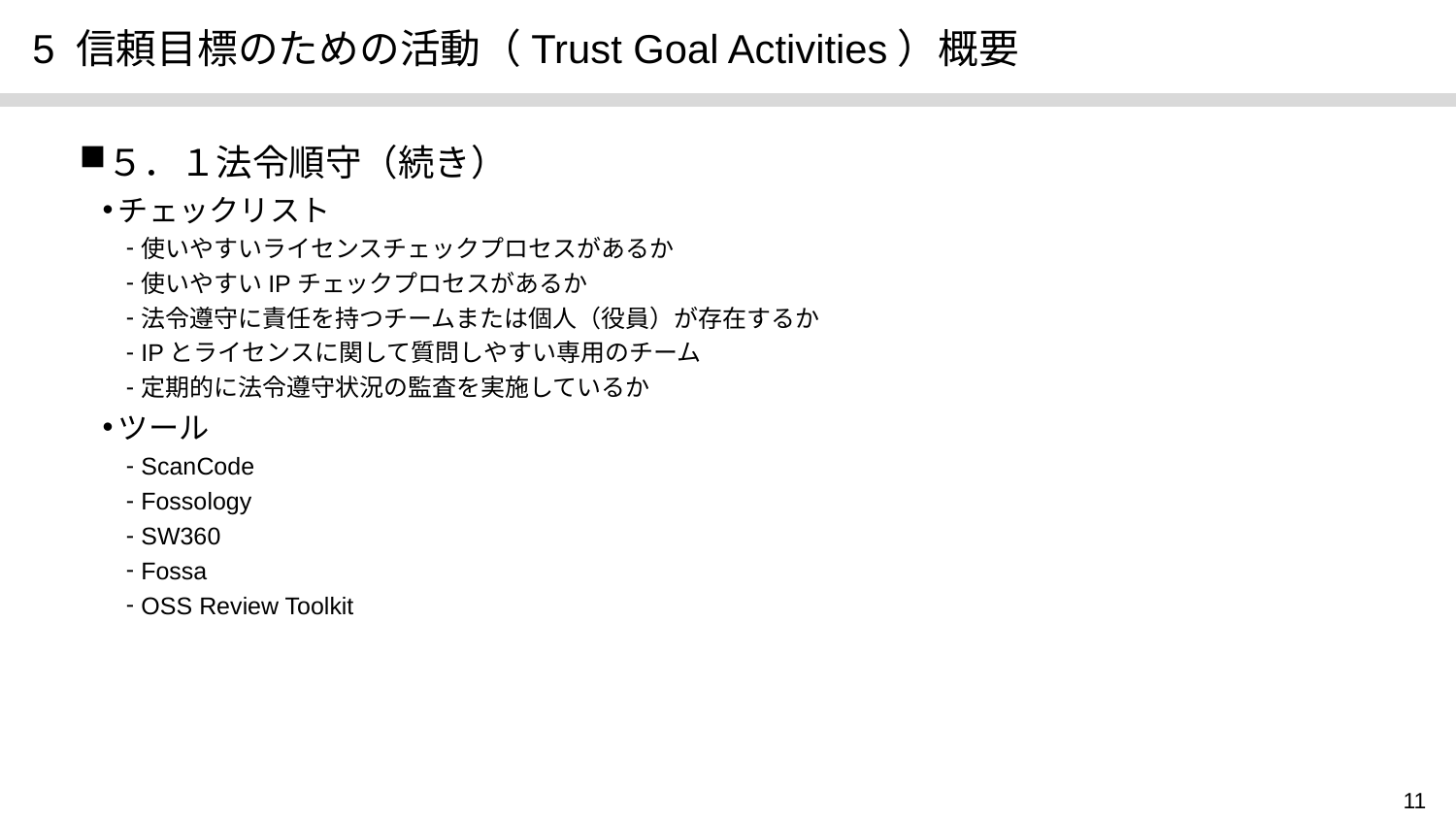

# 5 信頼目標のための活動（Trust Goal Activities）概要
５．１法令順守（続き）
チェックリスト
使いやすいライセンスチェックプロセスがあるか
使いやすいIPチェックプロセスがあるか
法令遵守に責任を持つチームまたは個人（役員）が存在するか
IPとライセンスに関して質問しやすい専用のチーム
定期的に法令遵守状況の監査を実施しているか
ツール
ScanCode
Fossology
SW360
Fossa
OSS Review Toolkit